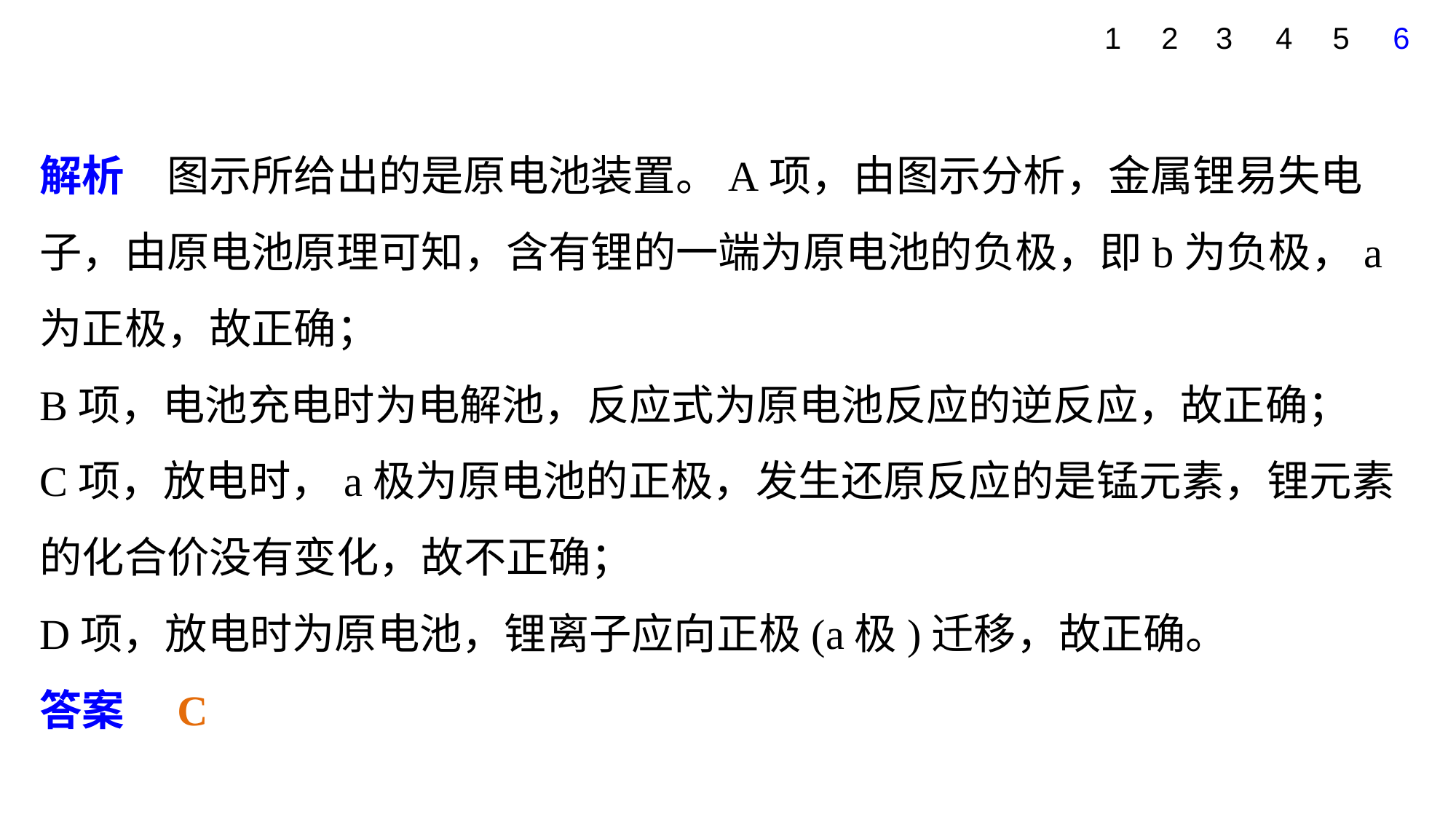

1
2
3
4
5
6
解析　图示所给出的是原电池装置。A项，由图示分析，金属锂易失电子，由原电池原理可知，含有锂的一端为原电池的负极，即b为负极，a为正极，故正确；
B项，电池充电时为电解池，反应式为原电池反应的逆反应，故正确；
C项，放电时，a极为原电池的正极，发生还原反应的是锰元素，锂元素的化合价没有变化，故不正确；
D项，放电时为原电池，锂离子应向正极(a极)迁移，故正确。
答案　C